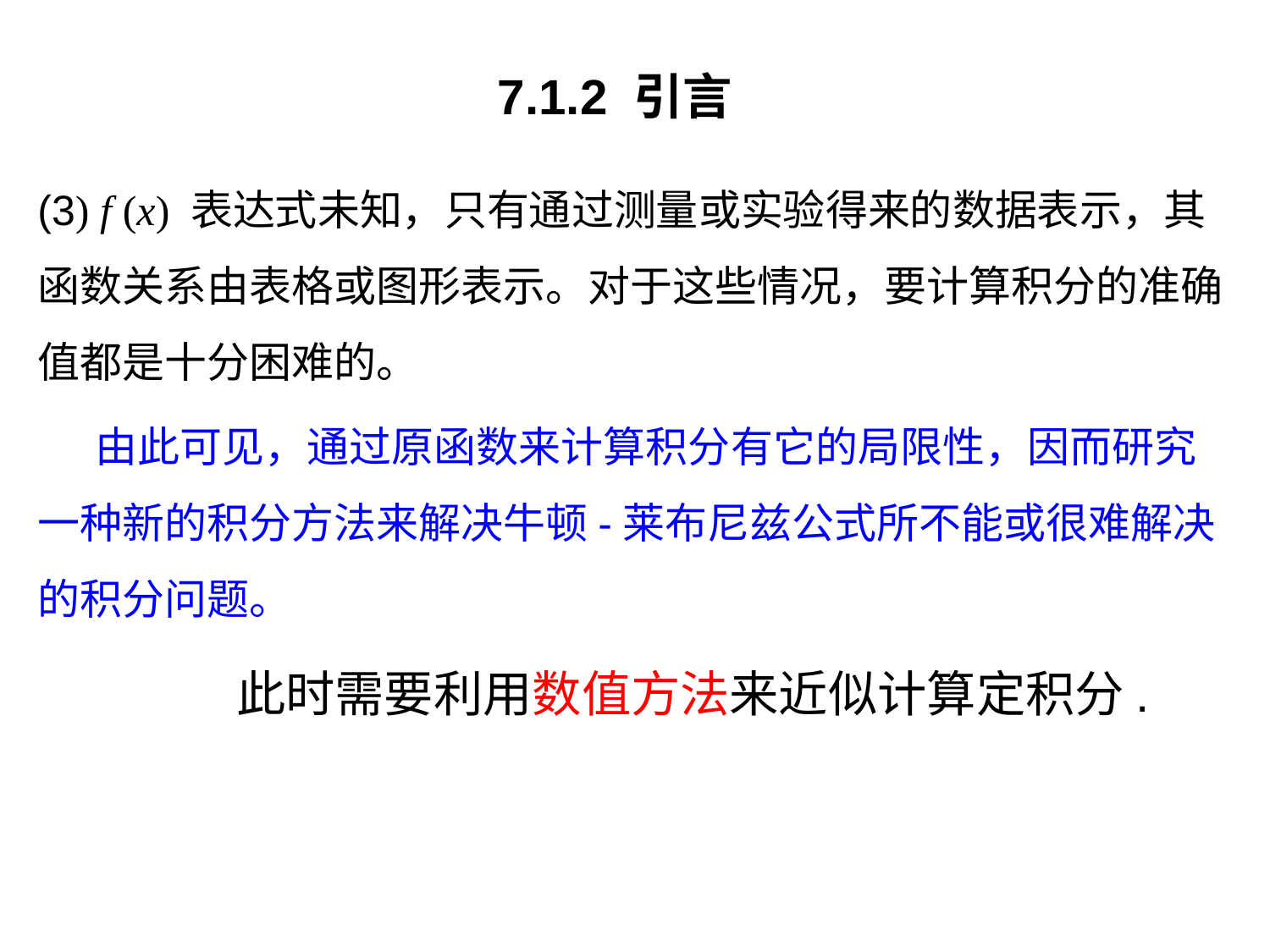

7.1.2 引言
(3) f (x) 表达式未知，只有通过测量或实验得来的数据表示，其函数关系由表格或图形表示。对于这些情况，要计算积分的准确值都是十分困难的。
     由此可见，通过原函数来计算积分有它的局限性，因而研究一种新的积分方法来解决牛顿-莱布尼兹公式所不能或很难解决的积分问题。
                 此时需要利用数值方法来近似计算定积分.